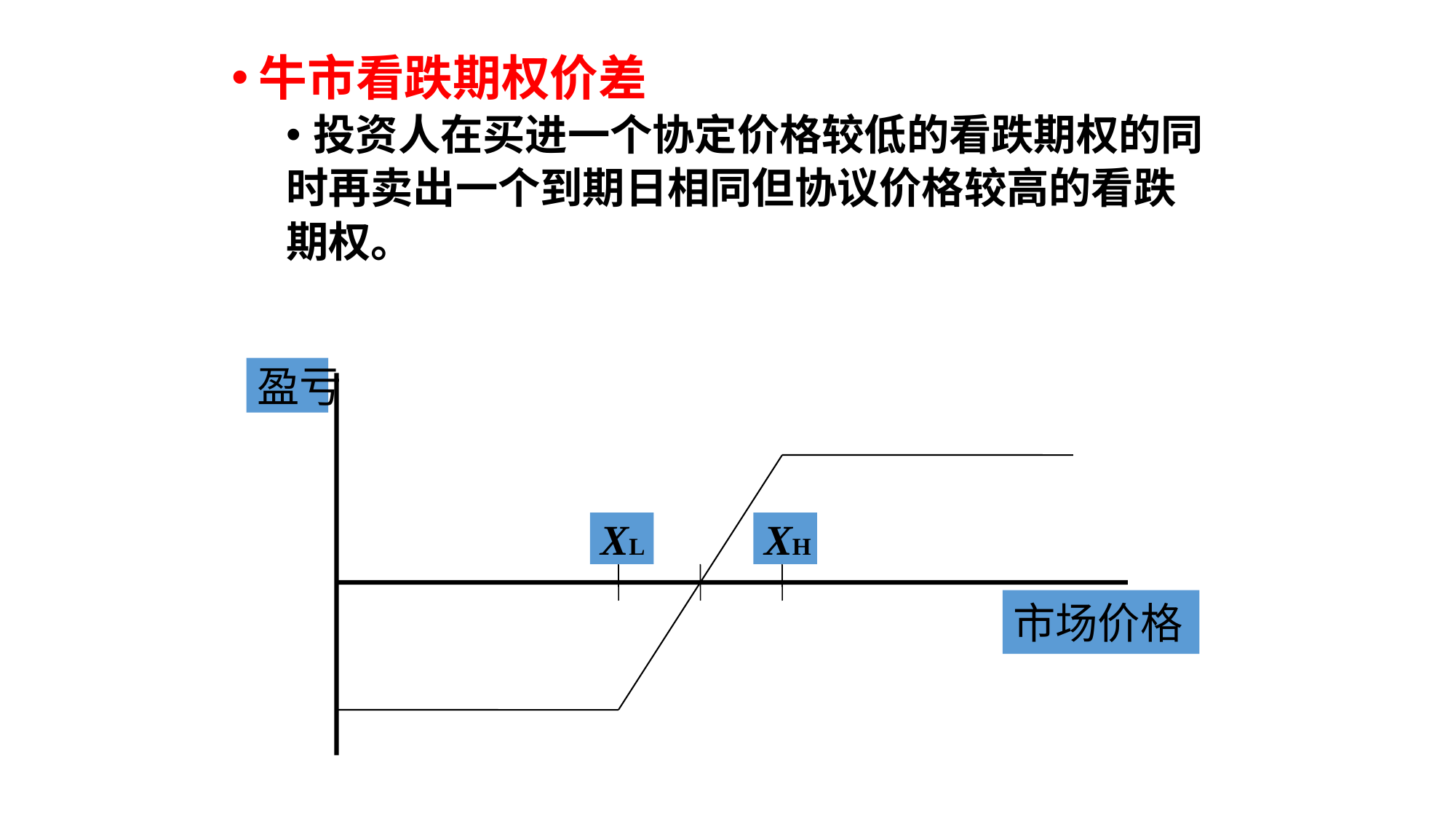

牛市看跌期权价差
投资人在买进一个协定价格较低的看跌期权的同
时再卖出一个到期日相同但协议价格较高的看跌
期权。
盈亏

XL
XH

市场价格